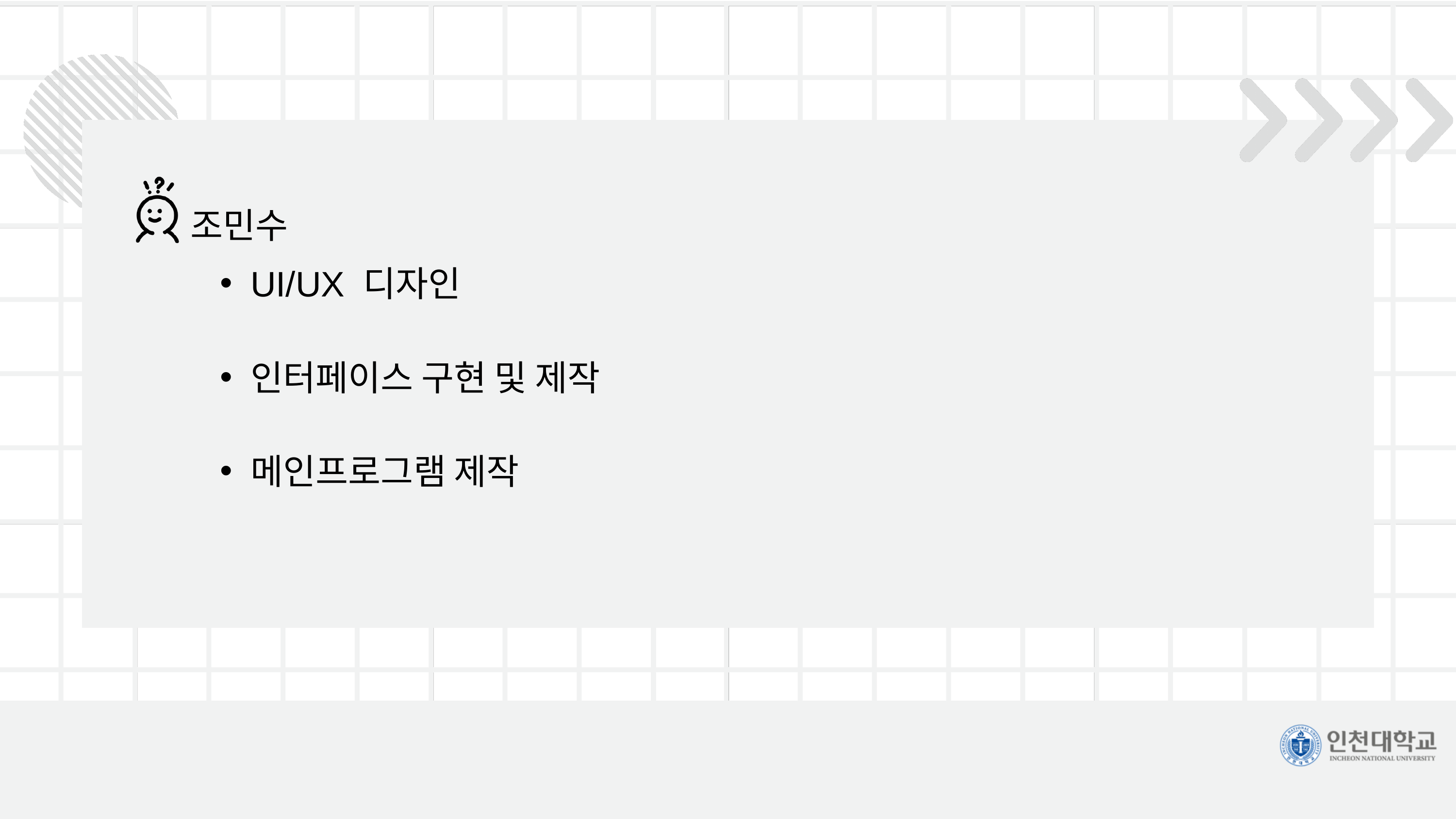

조민수
UI/UX 디자인
인터페이스 구현 및 제작
메인프로그램 제작